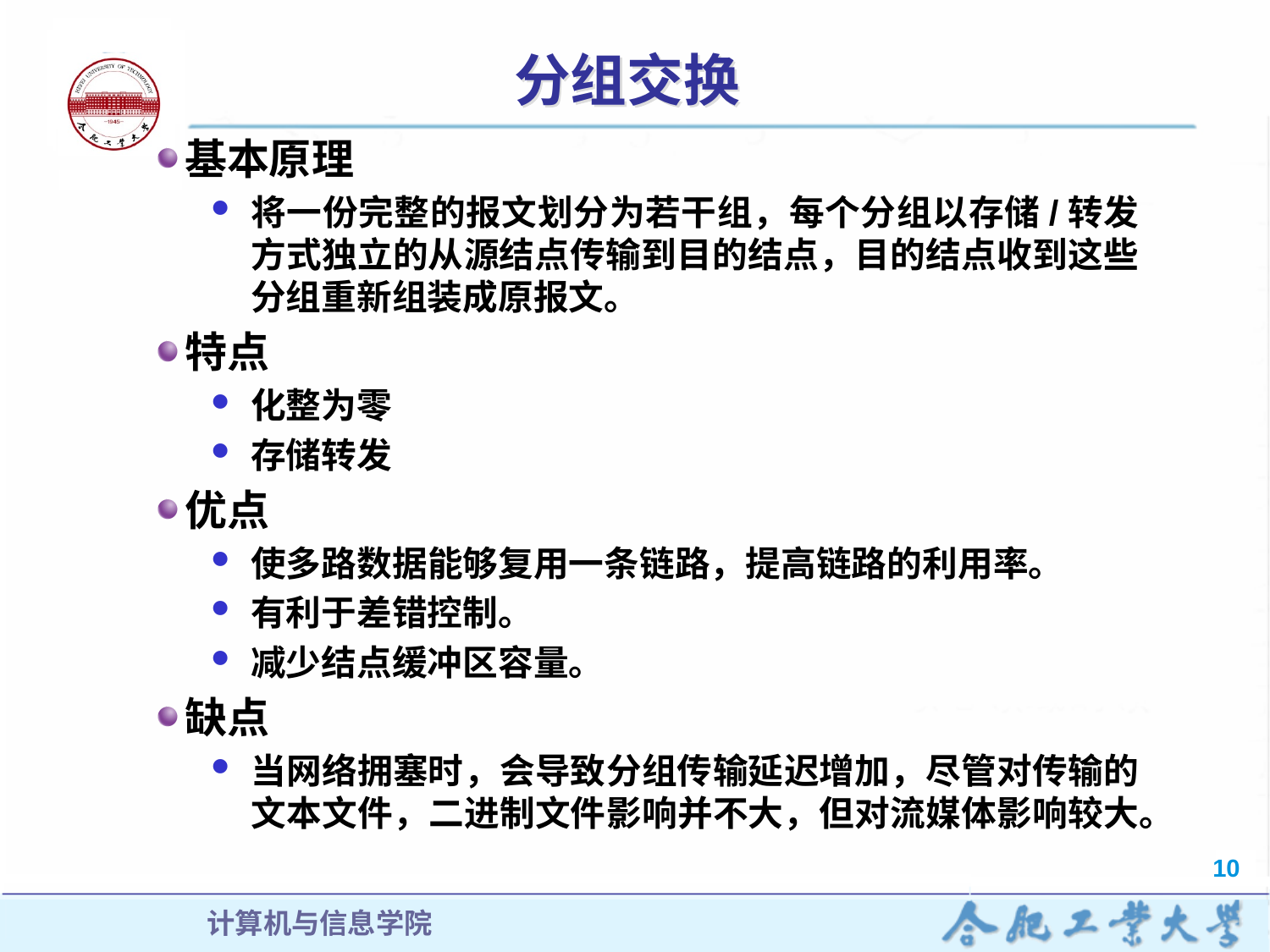

# 分组交换
基本原理
将一份完整的报文划分为若干组，每个分组以存储/转发方式独立的从源结点传输到目的结点，目的结点收到这些分组重新组装成原报文。
特点
化整为零
存储转发
优点
使多路数据能够复用一条链路，提高链路的利用率。
有利于差错控制。
减少结点缓冲区容量。
缺点
当网络拥塞时，会导致分组传输延迟增加，尽管对传输的文本文件，二进制文件影响并不大，但对流媒体影响较大。